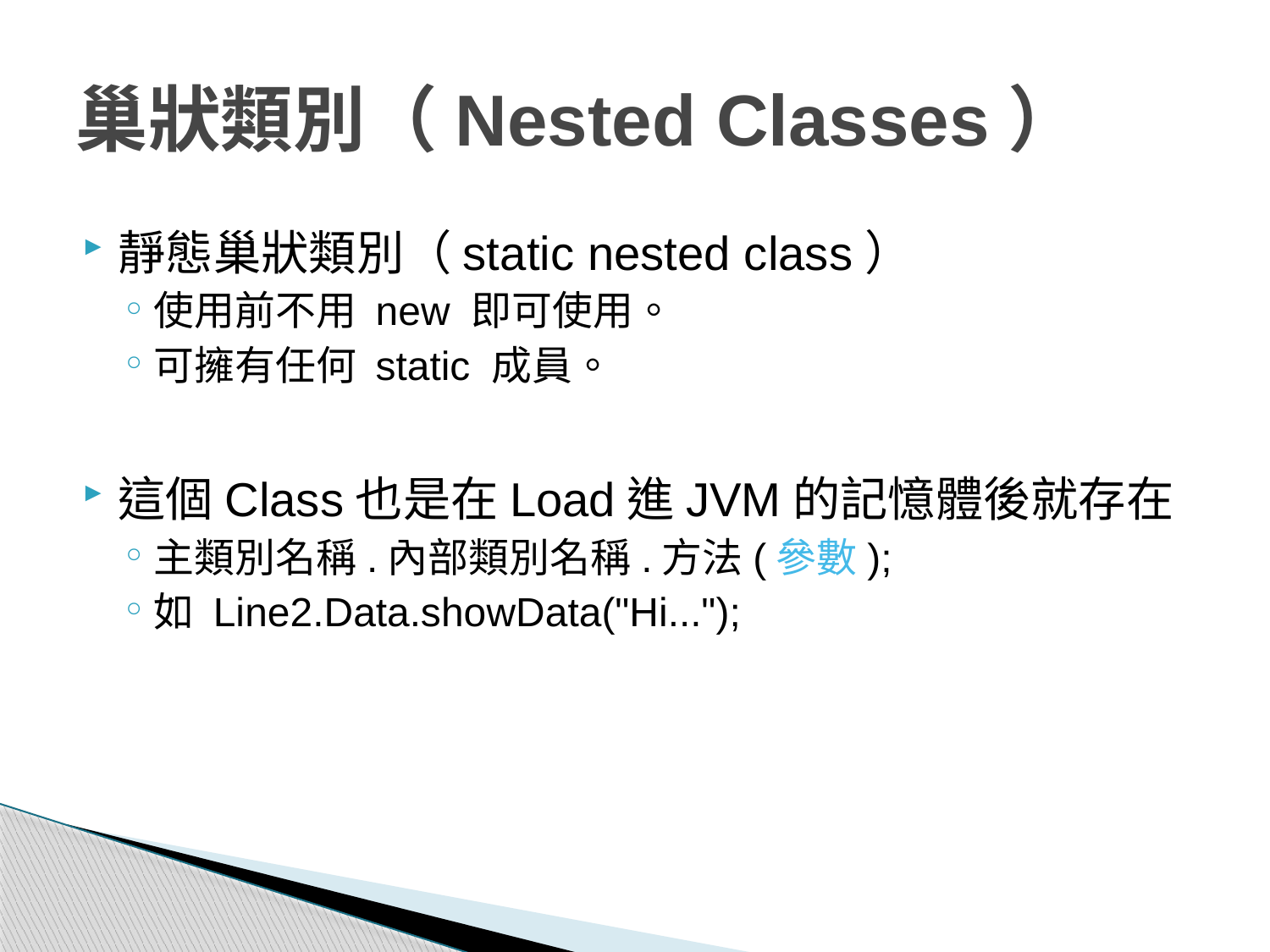

# 巢狀類別（Nested Classes）
靜態巢狀類別（static nested class）
使用前不用 new 即可使用。
可擁有任何 static 成員。

這個Class也是在Load進JVM的記憶體後就存在
主類別名稱.內部類別名稱.方法(參數);
如 Line2.Data.showData("Hi...");